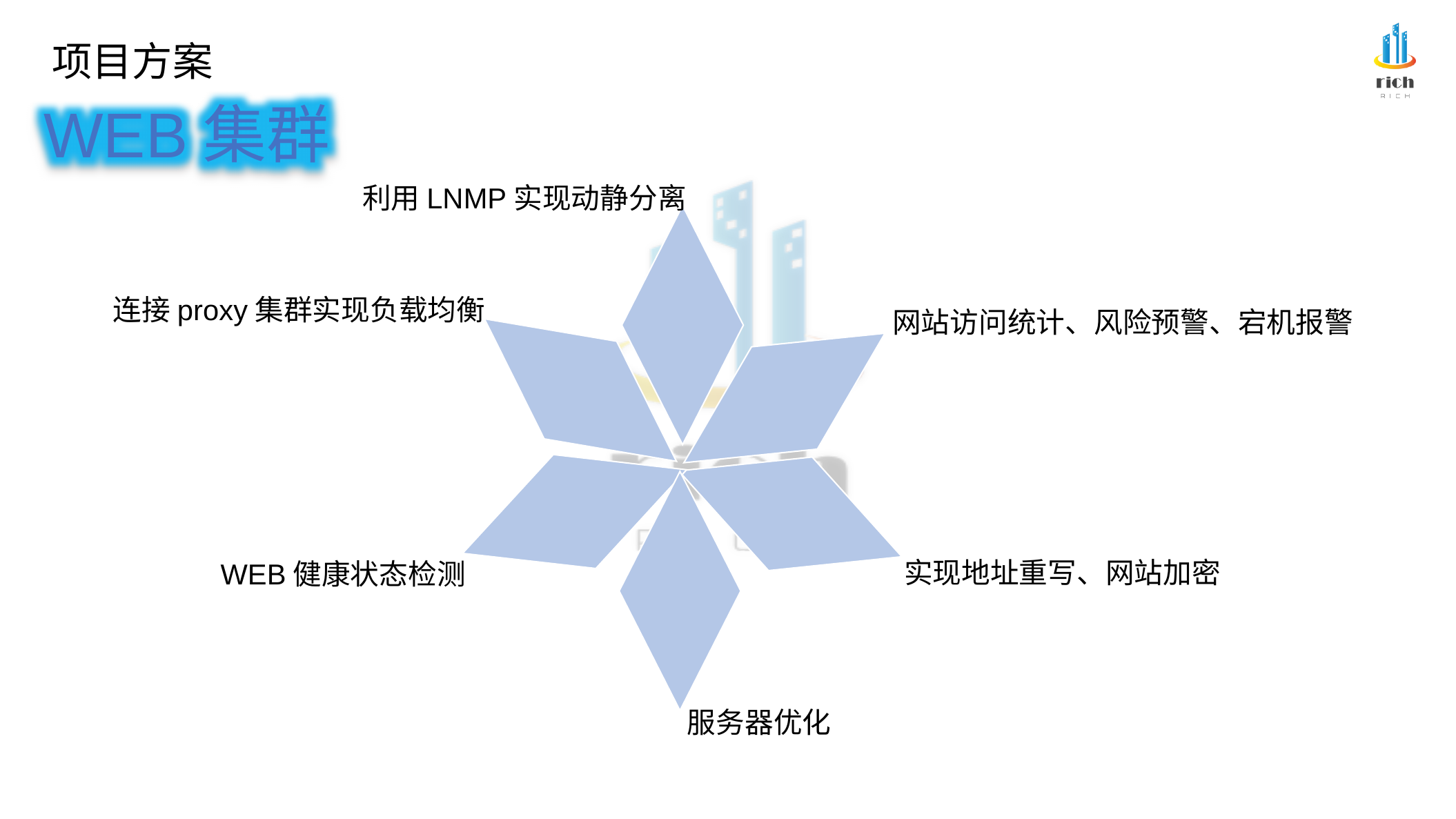

项目方案
WEB集群
利用LNMP实现动静分离

插入文本内容请插入文本内容请插入

连接proxy集群实现负载均衡
网站访问统计、风险预警、宕机报警

实现地址重写、网站加密
WEB健康状态检测

服务器优化